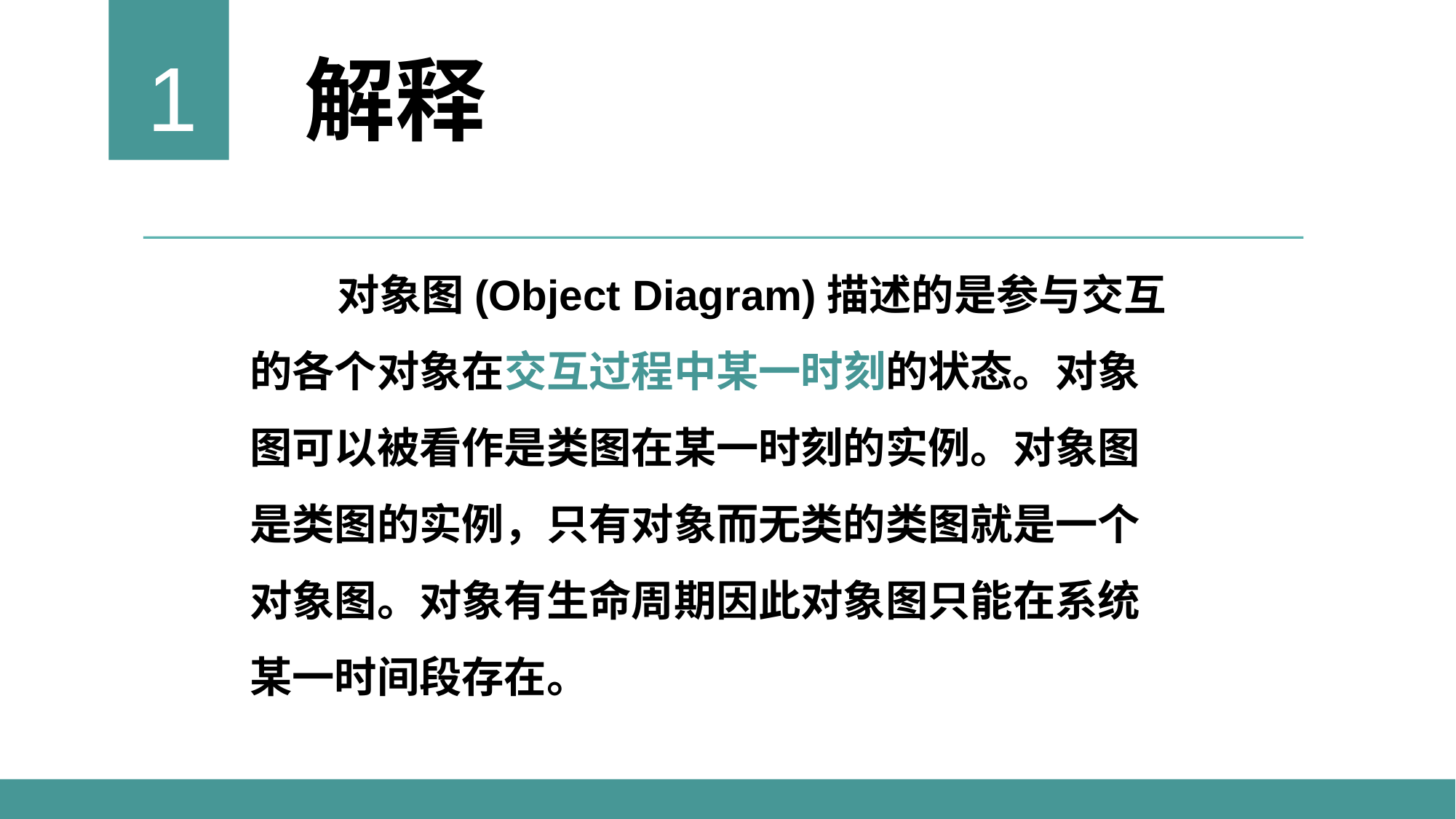

1
解释
        对象图(Object Diagram)描述的是参与交互的各个对象在交互过程中某一时刻的状态。对象图可以被看作是类图在某一时刻的实例。对象图是类图的实例，只有对象而无类的类图就是一个对象图。对象有生命周期因此对象图只能在系统某一时间段存在。